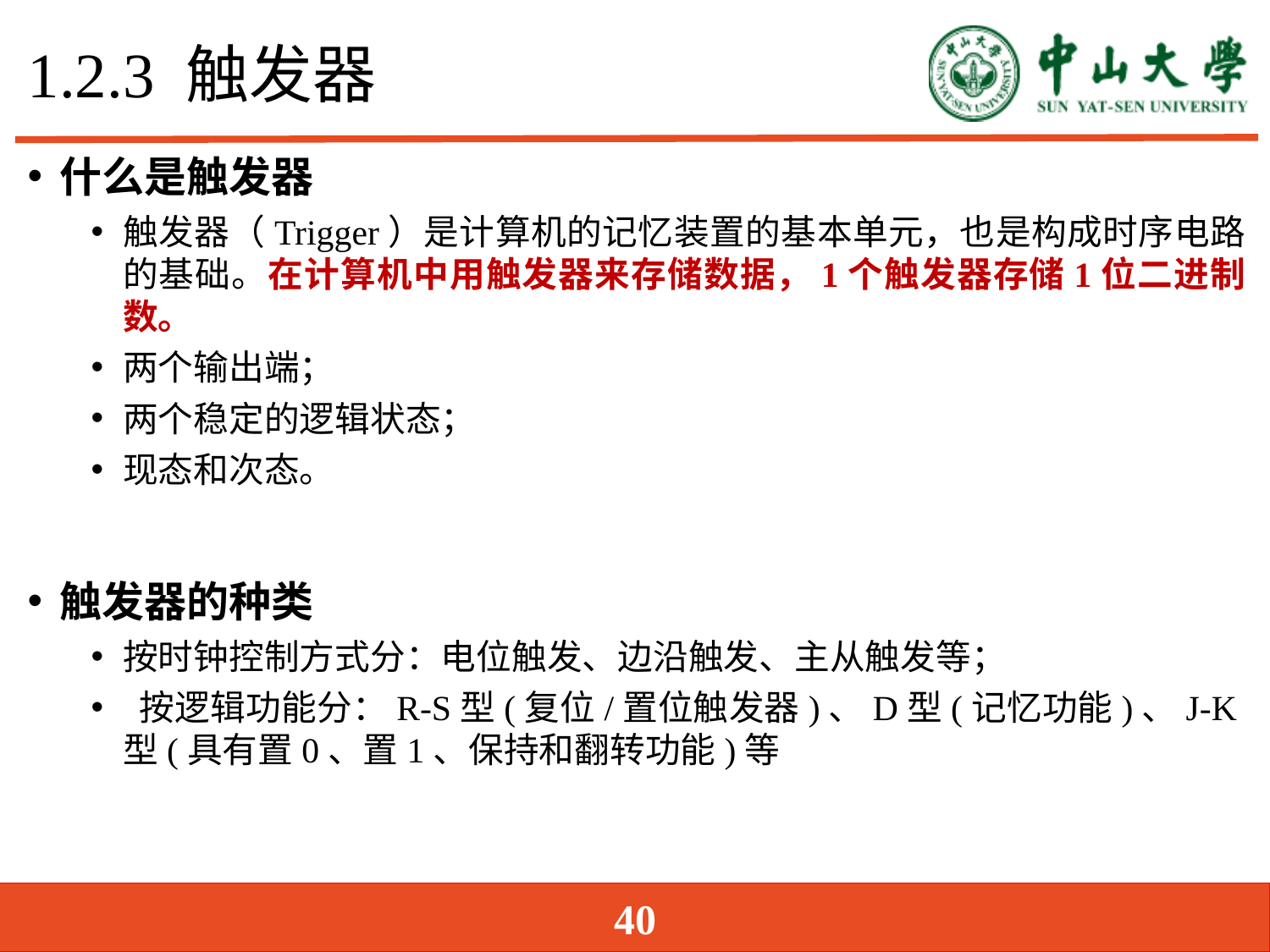

# 1.2.3 触发器
什么是触发器
触发器（Trigger）是计算机的记忆装置的基本单元，也是构成时序电路的基础。在计算机中用触发器来存储数据，1个触发器存储1位二进制数。
两个输出端；
两个稳定的逻辑状态；
现态和次态。

触发器的种类
按时钟控制方式分：电位触发、边沿触发、主从触发等；
 按逻辑功能分：R-S型(复位/置位触发器)、D型(记忆功能)、J-K型(具有置0、置1、保持和翻转功能)等
40